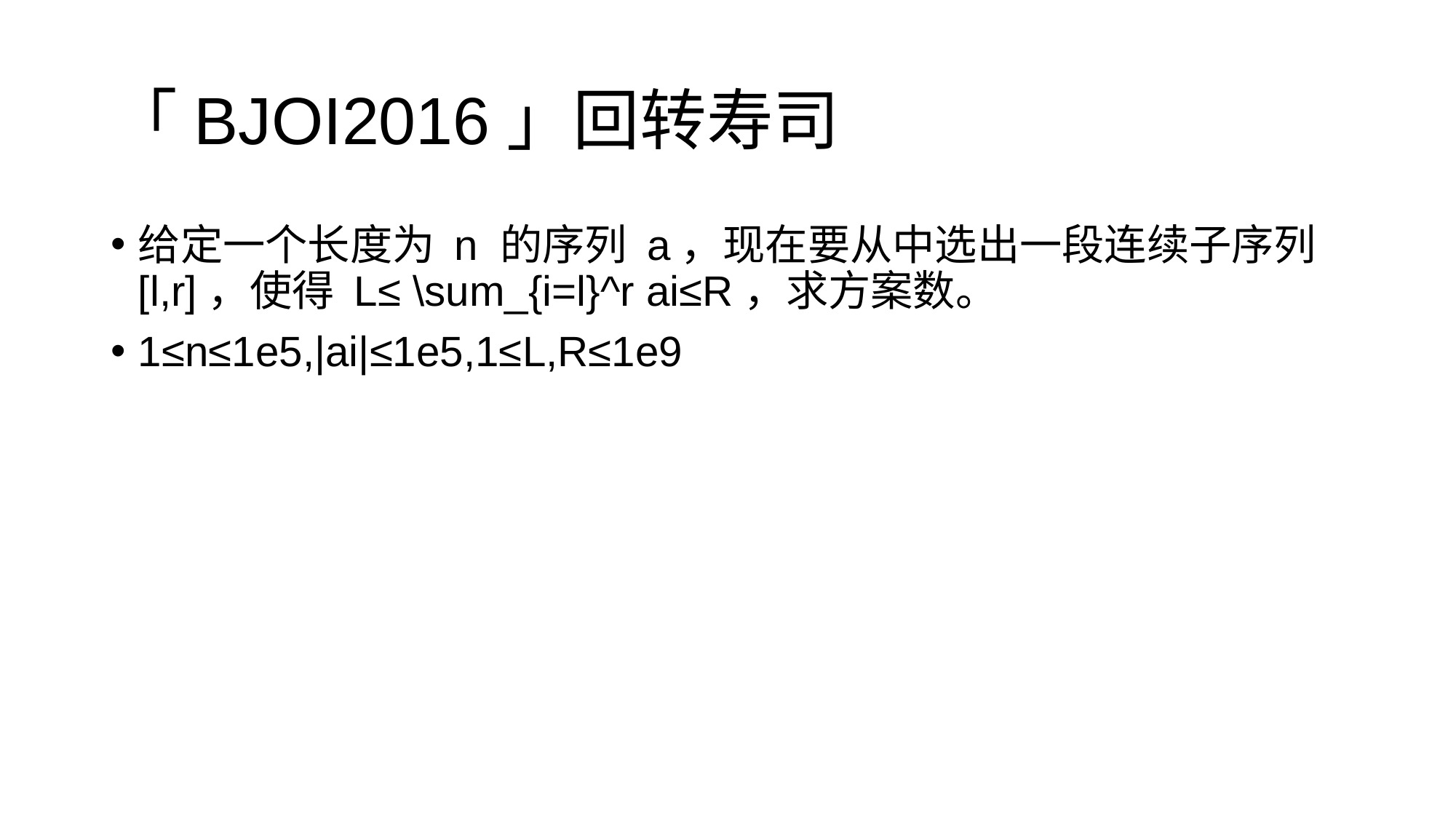

# 「BJOI2016」回转寿司
给定一个长度为 n 的序列 a，现在要从中选出一段连续子序列 [l,r]，使得 L≤ \sum_{i=l}^r ai≤R，求方案数。
1≤n≤1e5,|ai|≤1e5,1≤L,R≤1e9